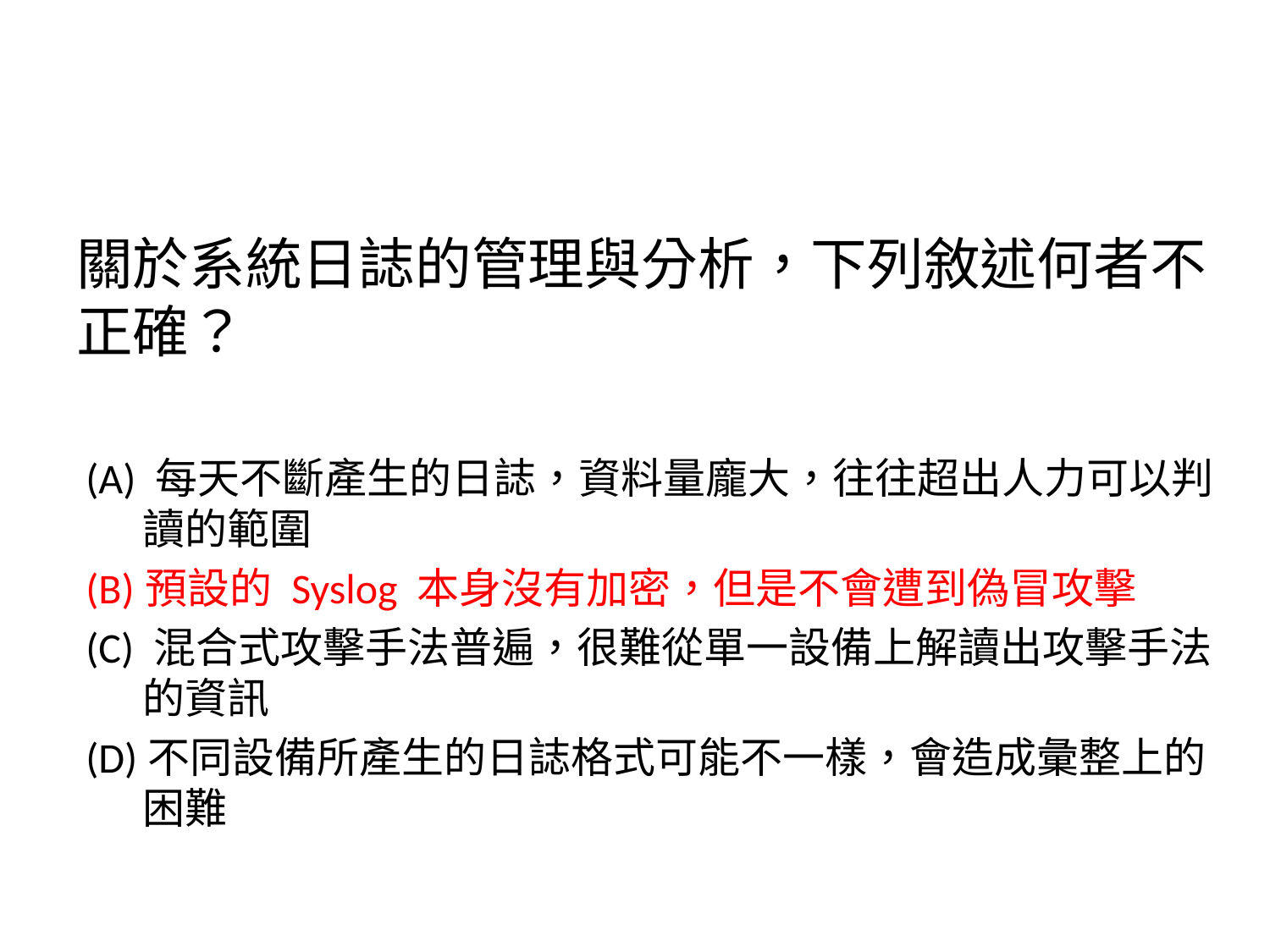

關於系統日誌的管理與分析，下列敘述何者不正確？

 (A) 每天不斷產生的日誌，資料量龐大，往往超出人力可以判
       讀的範圍
 (B)預設的 Syslog 本身沒有加密，但是不會遭到偽冒攻擊
 (C) 混合式攻擊手法普遍，很難從單一設備上解讀出攻擊手法
       的資訊
 (D)不同設備所產生的日誌格式可能不一樣，會造成彙整上的
       困難